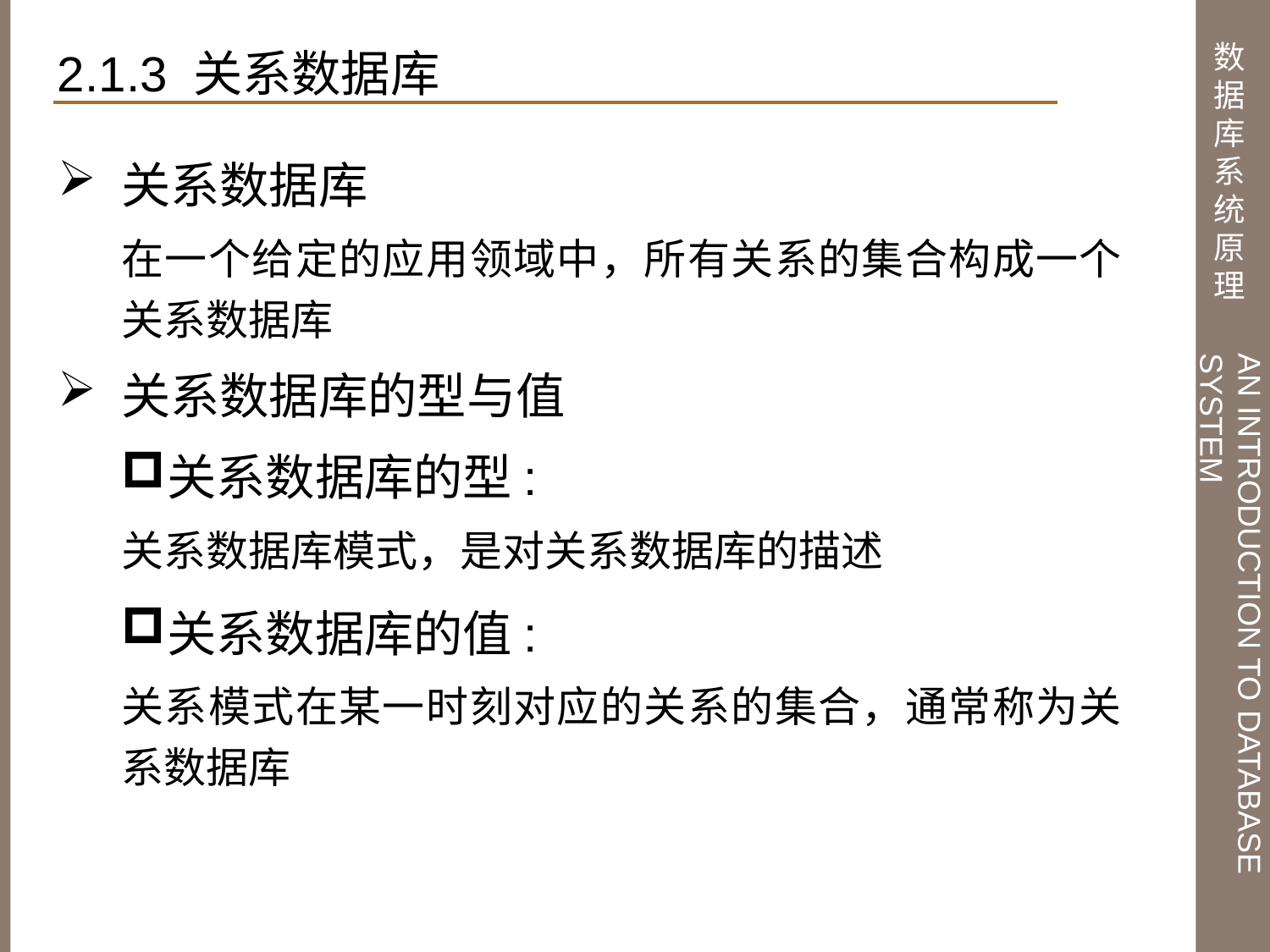

2.1.3 关系数据库
关系数据库
在一个给定的应用领域中，所有关系的集合构成一个关系数据库
关系数据库的型与值
关系数据库的型:
关系数据库模式，是对关系数据库的描述
关系数据库的值:
关系模式在某一时刻对应的关系的集合，通常称为关系数据库